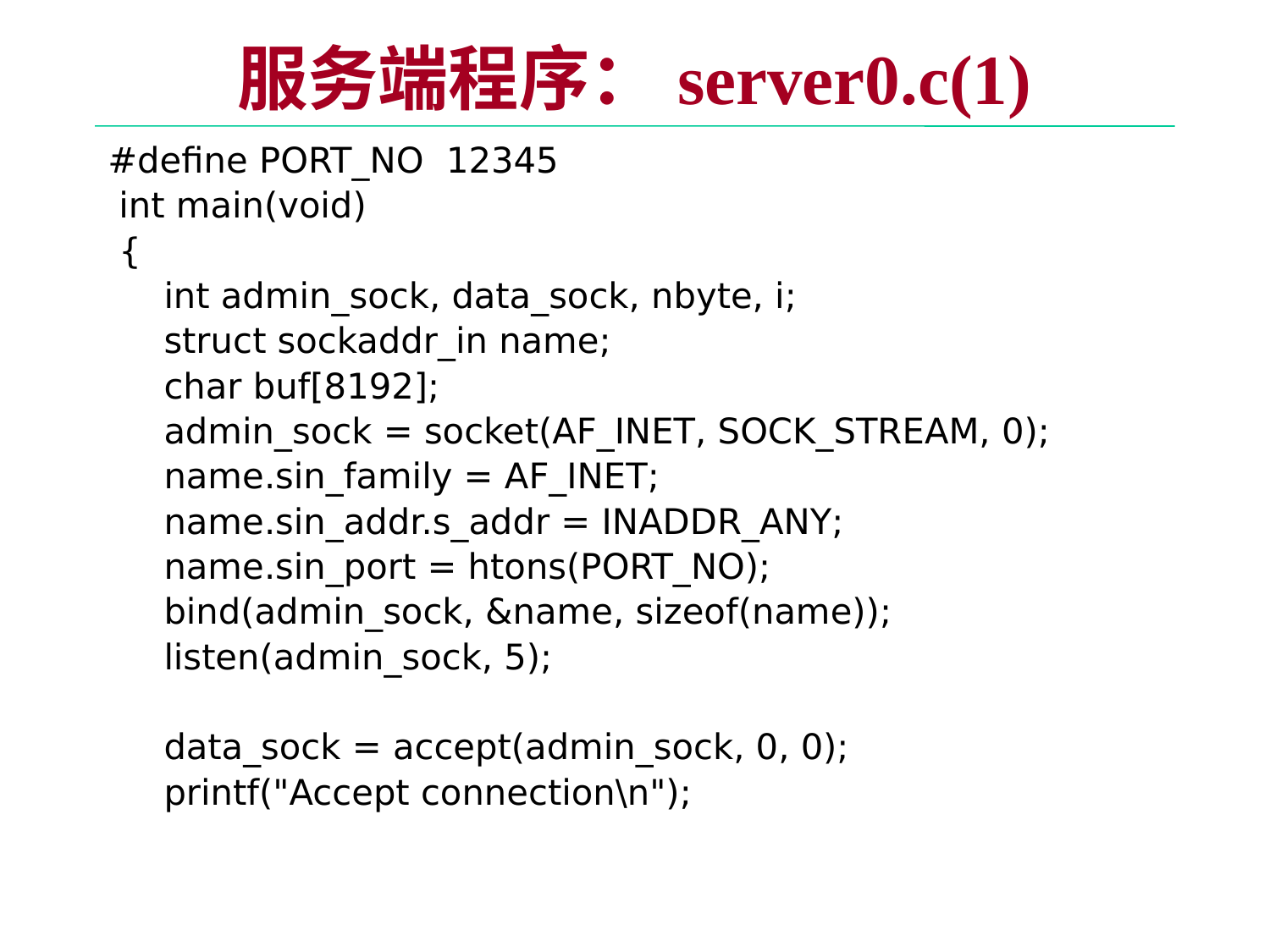

# 服务端程序：server0.c(1)
#define PORT_NO  12345
 int main(void)
 {
     int admin_sock, data_sock, nbyte, i;
     struct sockaddr_in name;
     char buf[8192];
     admin_sock = socket(AF_INET, SOCK_STREAM, 0);
     name.sin_family = AF_INET;
     name.sin_addr.s_addr = INADDR_ANY;
     name.sin_port = htons(PORT_NO);
     bind(admin_sock, &name, sizeof(name));
     listen(admin_sock, 5);

     data_sock = accept(admin_sock, 0, 0);
     printf("Accept connection\n");